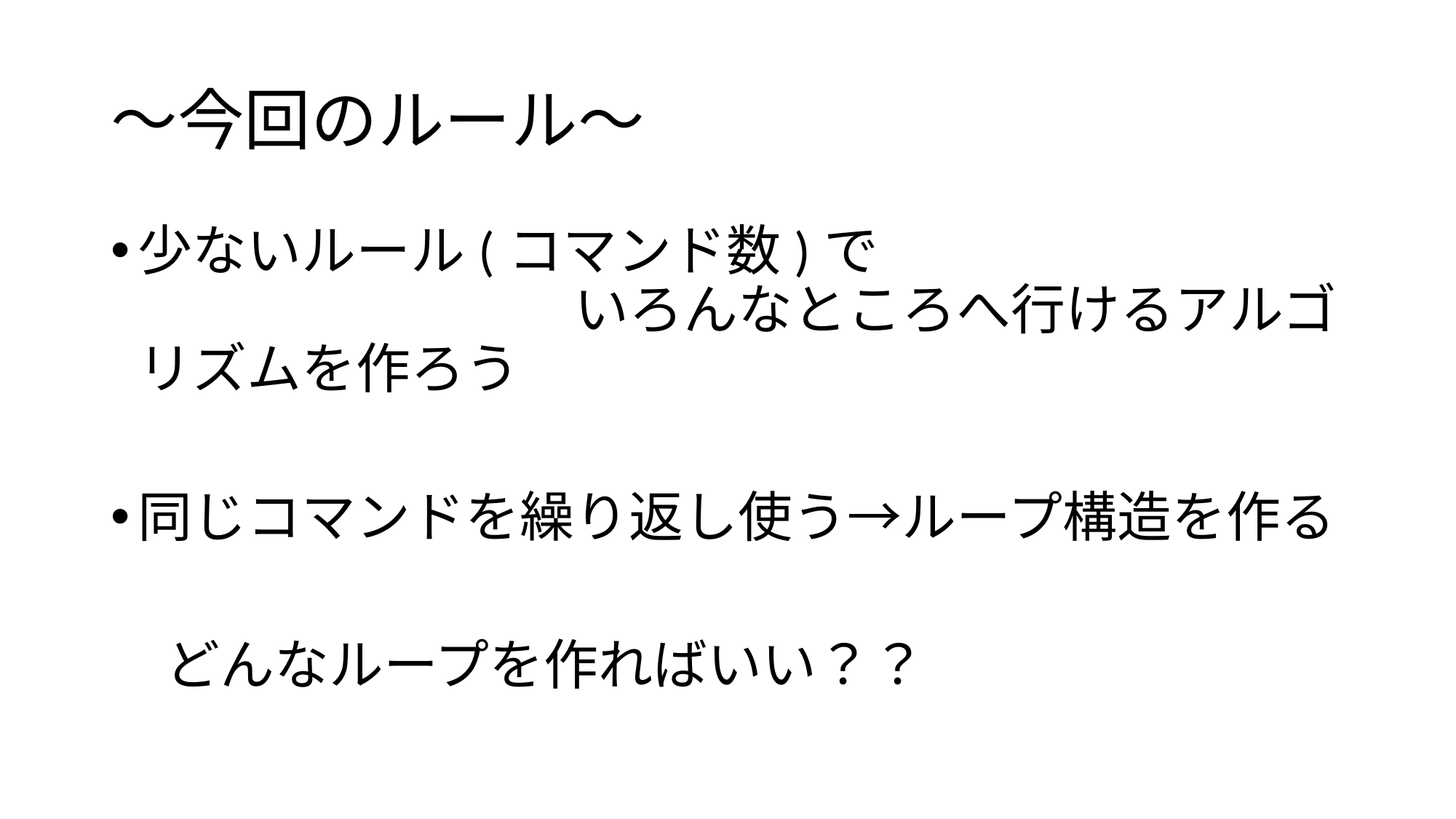

# ～今回のルール～
少ないルール(コマンド数)で　　　　　　　　　　　			いろんなところへ行けるアルゴリズムを作ろう

同じコマンドを繰り返し使う→ループ構造を作る

　どんなループを作ればいい？？